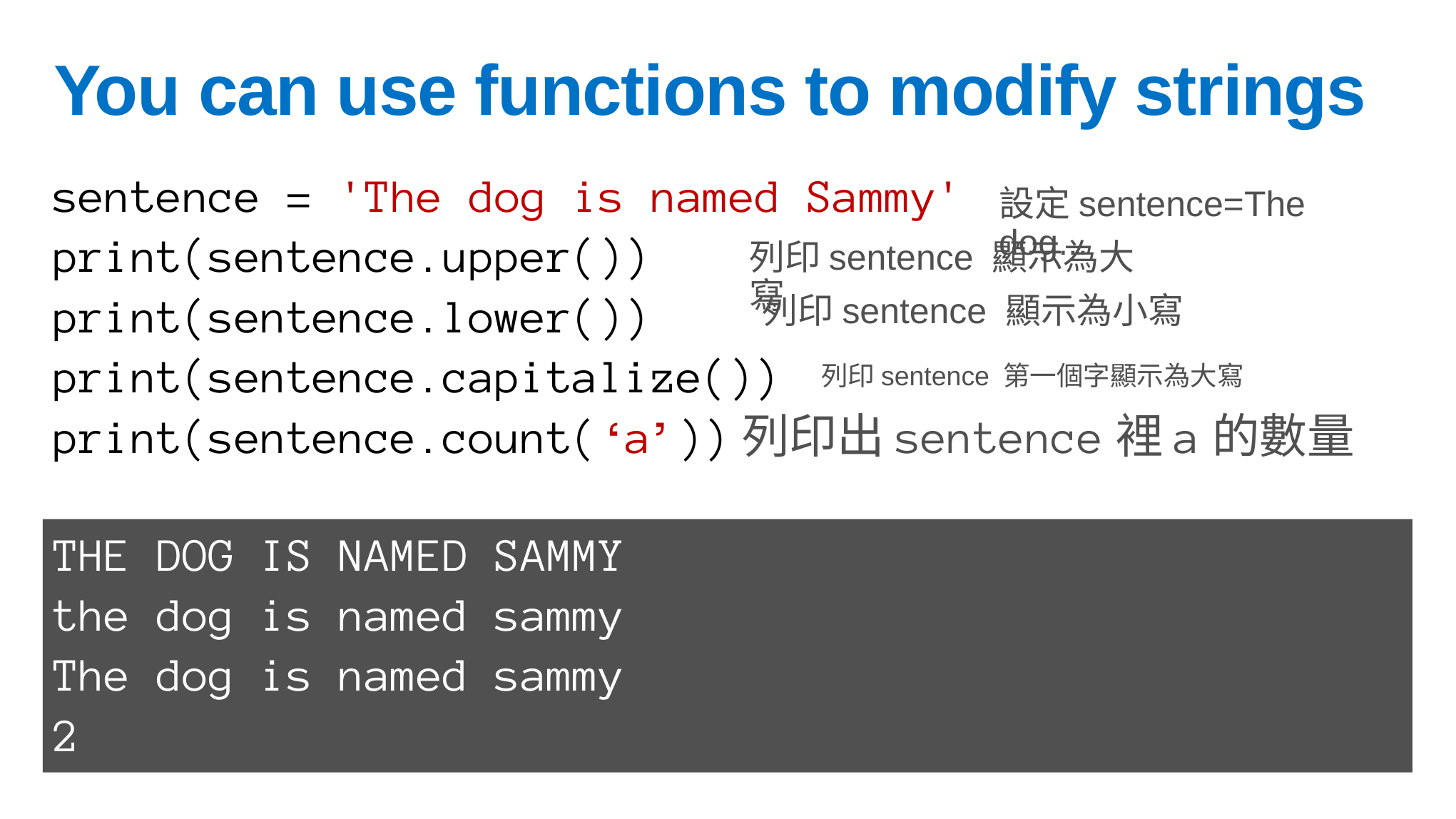

# You can use functions to modify strings
sentence = 'The dog is named Sammy'
print(sentence.upper())
print(sentence.lower())
print(sentence.capitalize())
print(sentence.count(‘a’))列印出sentence裡a的數量

設定sentence=The dog...
列印sentence 顯示為大寫
列印sentence 顯示為小寫

列印sentence 第一個字顯示為大寫
THE DOG IS NAMED SAMMY
the dog is named sammy
The dog is named sammy
2